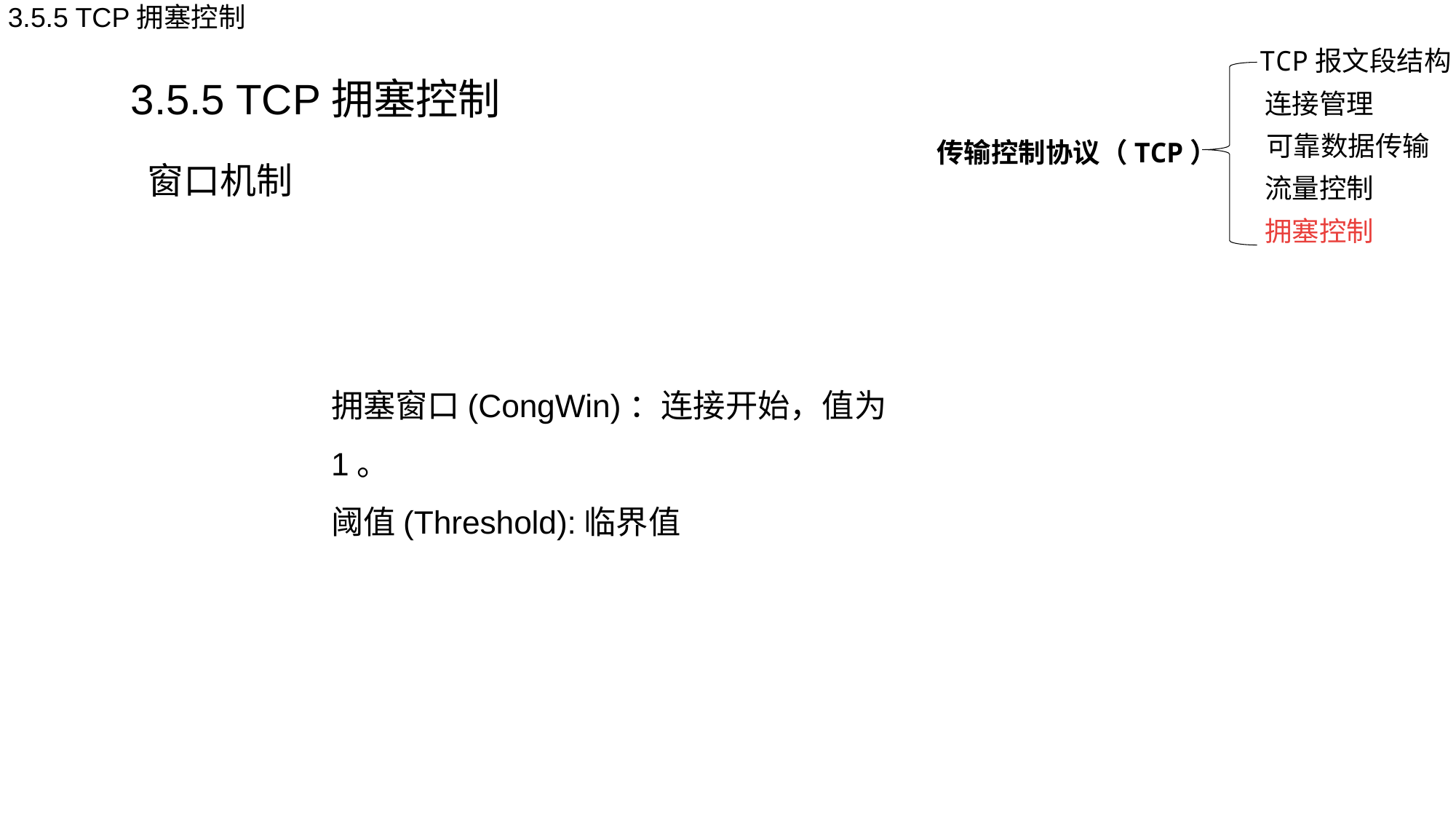

3.5.5 TCP拥塞控制
TCP报文段结构

连接管理
传输控制协议（TCP）
可靠数据传输
流量控制
拥塞控制
3.5.5 TCP拥塞控制
窗口机制
拥塞窗口(CongWin)：连接开始，值为1。
阈值(Threshold):临界值